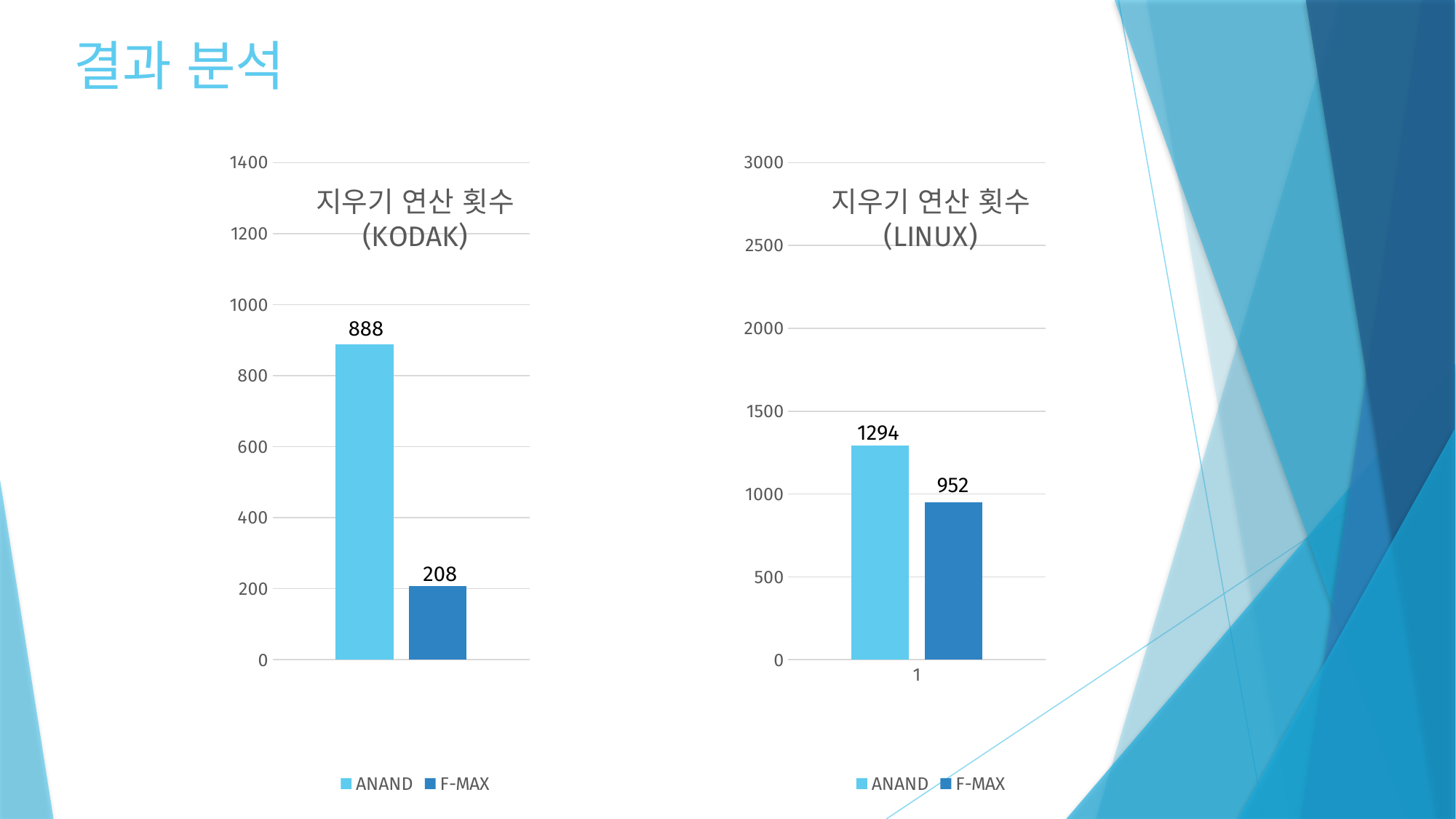

# 결과 분석

### Chart: 지우기 연산 횟수
(KODAK)

| Category | ANAND | F-MAX |
|---|---|---|
| KODAK | 888.0 | 208.0 |

### Chart: 지우기 연산 횟수
(LINUX)

| Category | ANAND | F-MAX |
|---|---|---|
888
1294
952
208